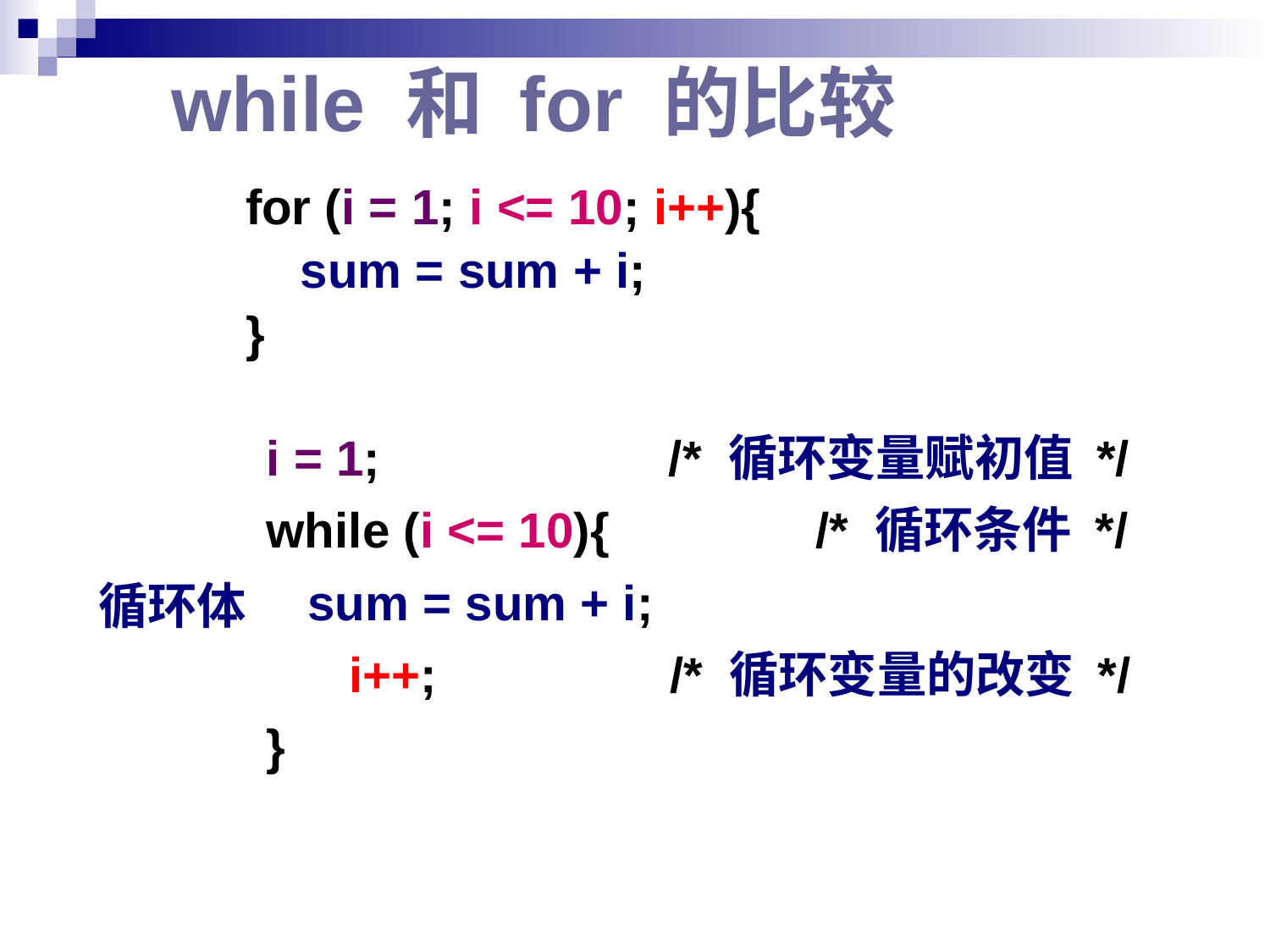

# while 和 for 的比较
for (i = 1; i <= 10; i++){
    sum = sum + i;
}
i = 1;                     /* 循环变量赋初值 */
while (i <= 10){               /* 循环条件 */
   sum = sum + i;
      i++;                 /* 循环变量的改变 */
}
循环体